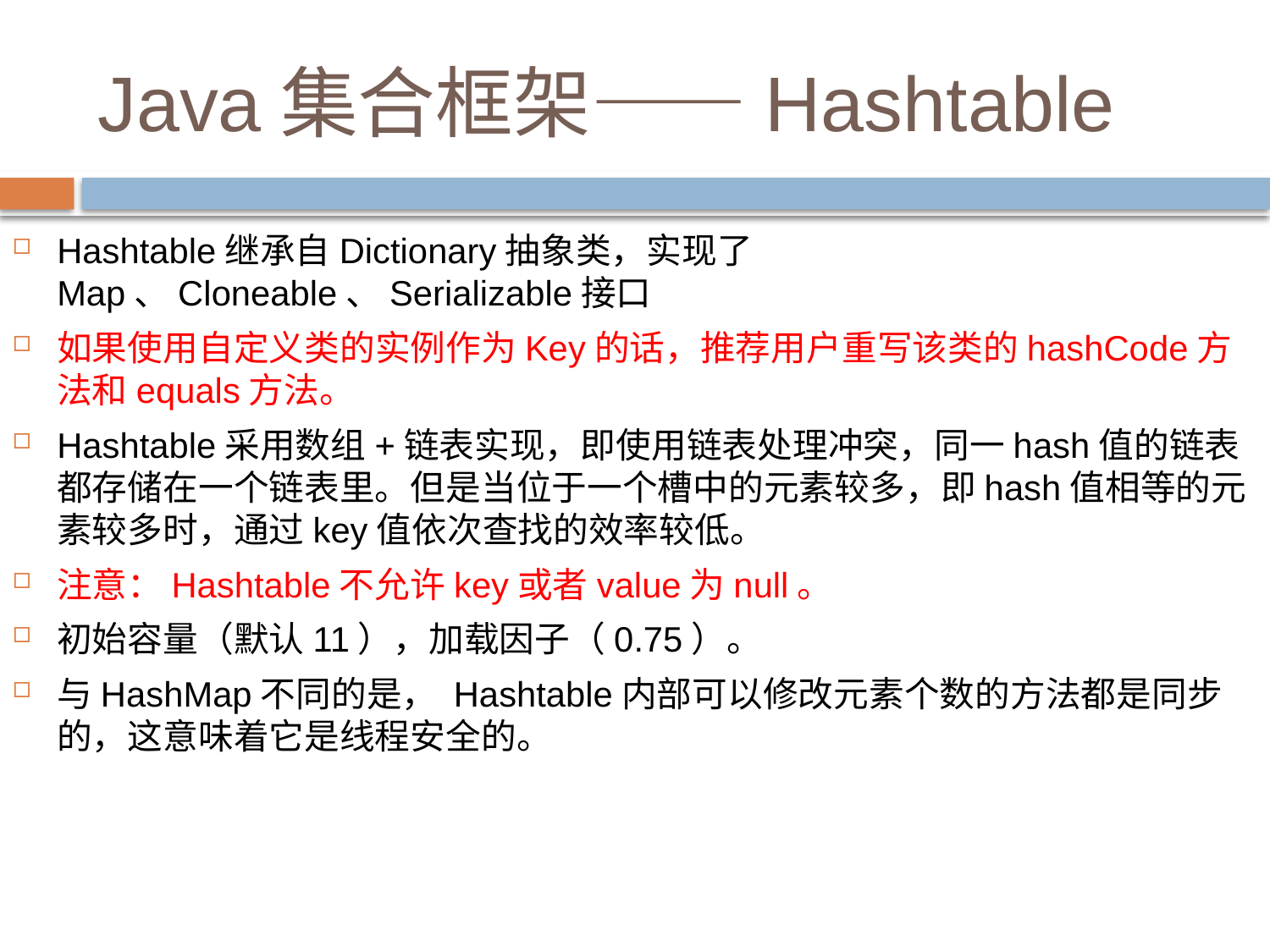

# Java集合框架——Hashtable
Hashtable继承自Dictionary抽象类，实现了Map、Cloneable、Serializable接口
如果使用自定义类的实例作为Key的话，推荐用户重写该类的hashCode方法和equals方法。
Hashtable采用数组+链表实现，即使用链表处理冲突，同一hash值的链表都存储在一个链表里。但是当位于一个槽中的元素较多，即hash值相等的元素较多时，通过key值依次查找的效率较低。
注意：Hashtable不允许key或者value为null。
初始容量（默认11），加载因子（0.75）。
与HashMap不同的是， Hashtable内部可以修改元素个数的方法都是同步的，这意味着它是线程安全的。